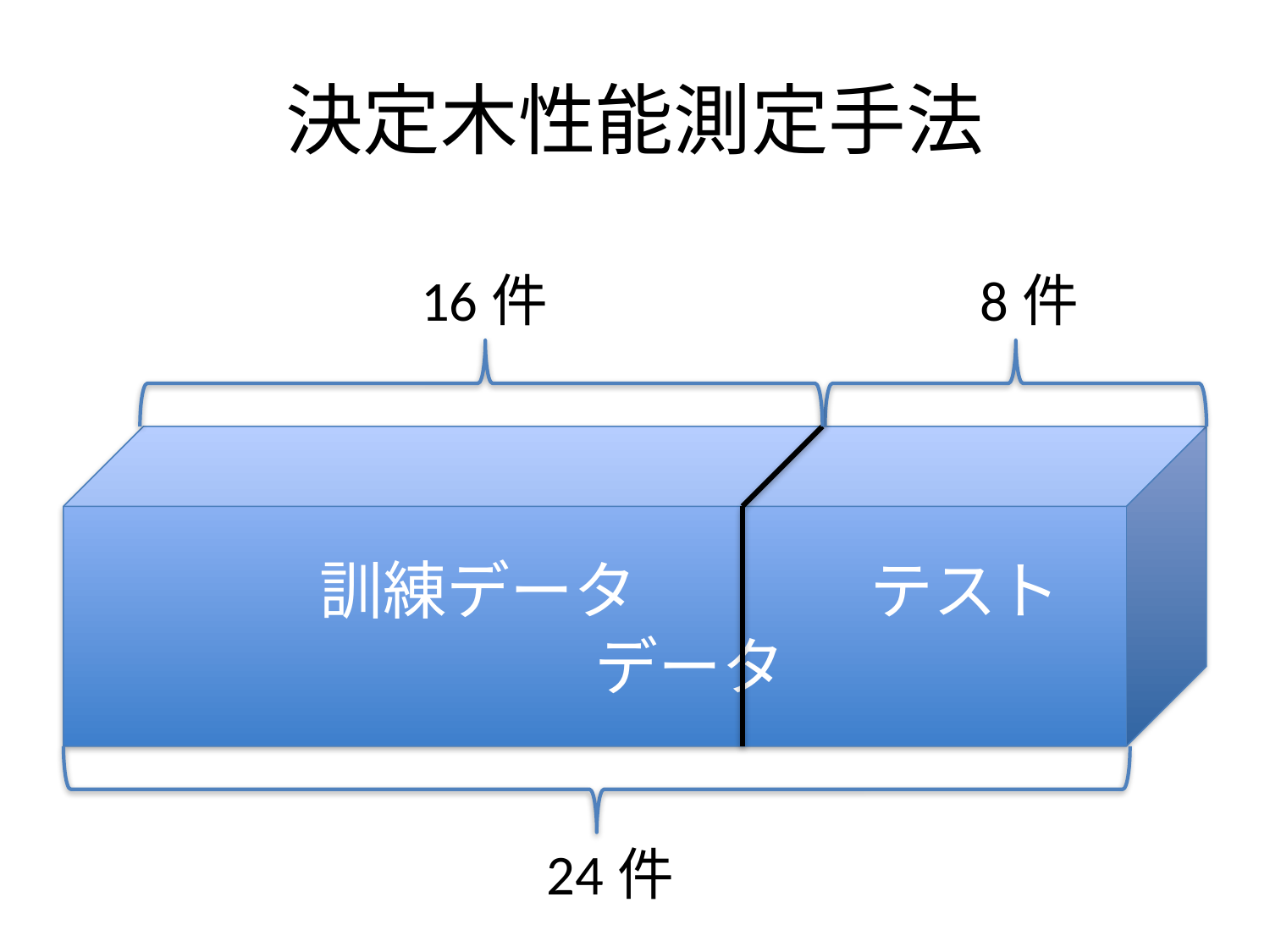

# 決定木性能測定手法

16件
8件
訓練データ   　　　テストデータ
24件